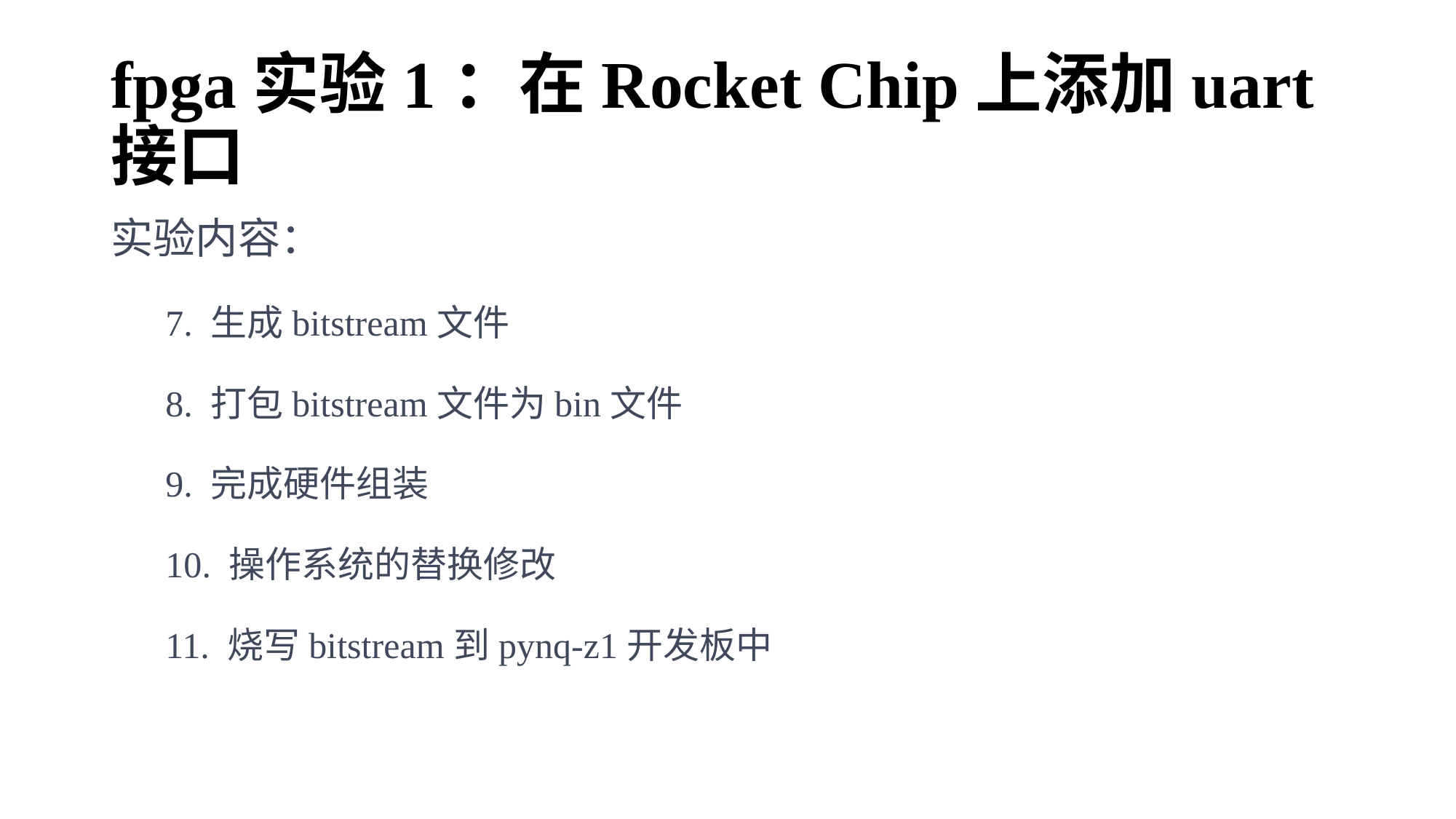

# fpga实验1：在Rocket Chip上添加uart接口
实验内容：
7. 生成bitstream文件
8. 打包bitstream文件为bin文件
9. 完成硬件组装
10. 操作系统的替换修改
11. 烧写bitstream到pynq-z1开发板中